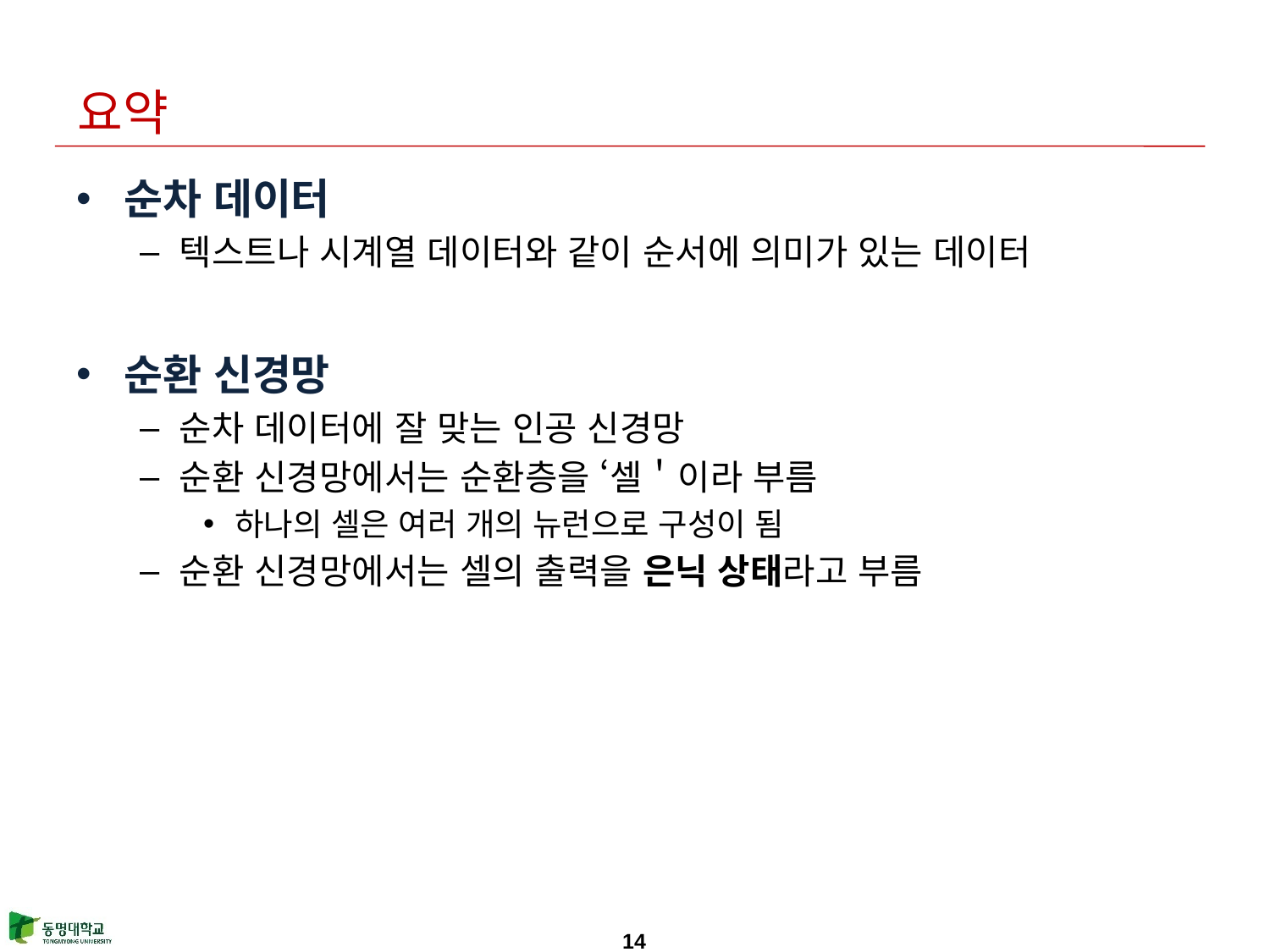

# 요약
순차 데이터
텍스트나 시계열 데이터와 같이 순서에 의미가 있는 데이터

순환 신경망
순차 데이터에 잘 맞는 인공 신경망
순환 신경망에서는 순환층을 ‘셀＇이라 부름
하나의 셀은 여러 개의 뉴런으로 구성이 됨
순환 신경망에서는 셀의 출력을 은닉 상태라고 부름
14